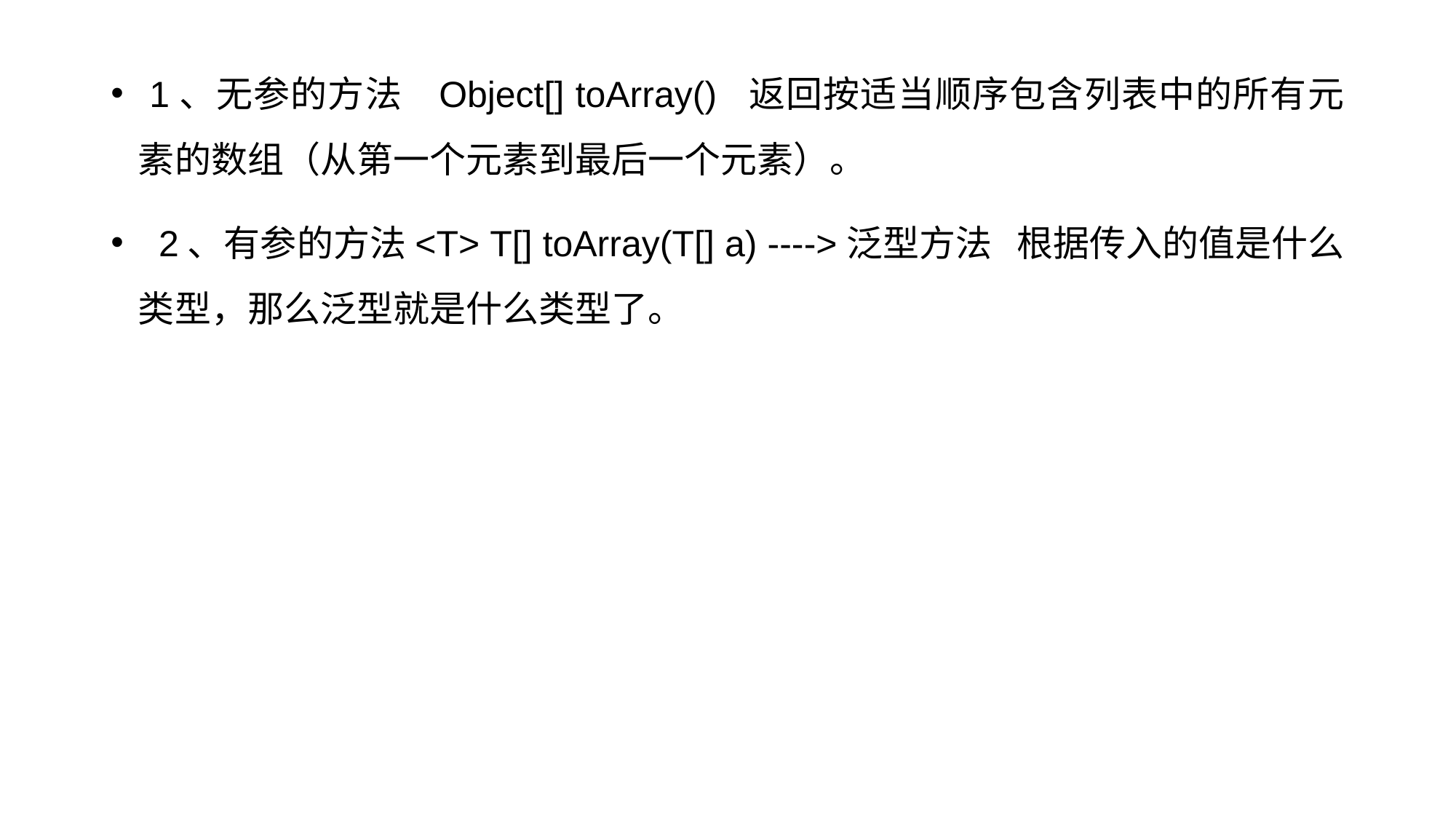

1、无参的方法   Object[] toArray()  返回按适当顺序包含列表中的所有元素的数组（从第一个元素到最后一个元素）。
  2、有参的方法<T> T[] toArray(T[] a) ---->泛型方法   根据传入的值是什么类型，那么泛型就是什么类型了。